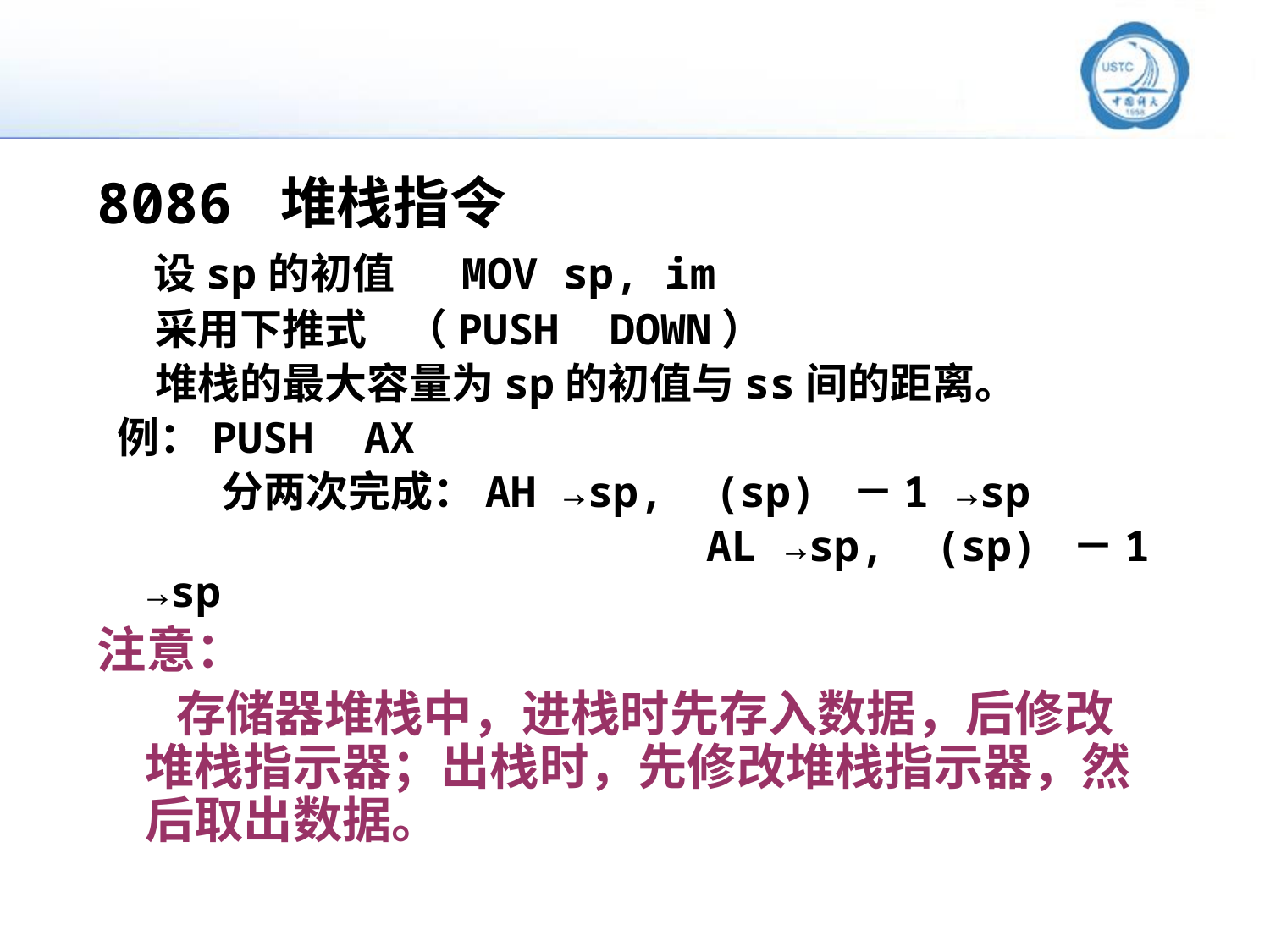

8086 堆栈指令
    设sp的初值      MOV sp, im
     采用下推式    （PUSH  DOWN）
     堆栈的最大容量为sp的初值与ss间的距离。
 例：PUSH  AX
            分两次完成：AH →sp,  (sp) －1 →sp
                        AL →sp,  (sp) －1 →sp
注意：
      存储器堆栈中，进栈时先存入数据，后修改堆栈指示器；出栈时，先修改堆栈指示器，然后取出数据。